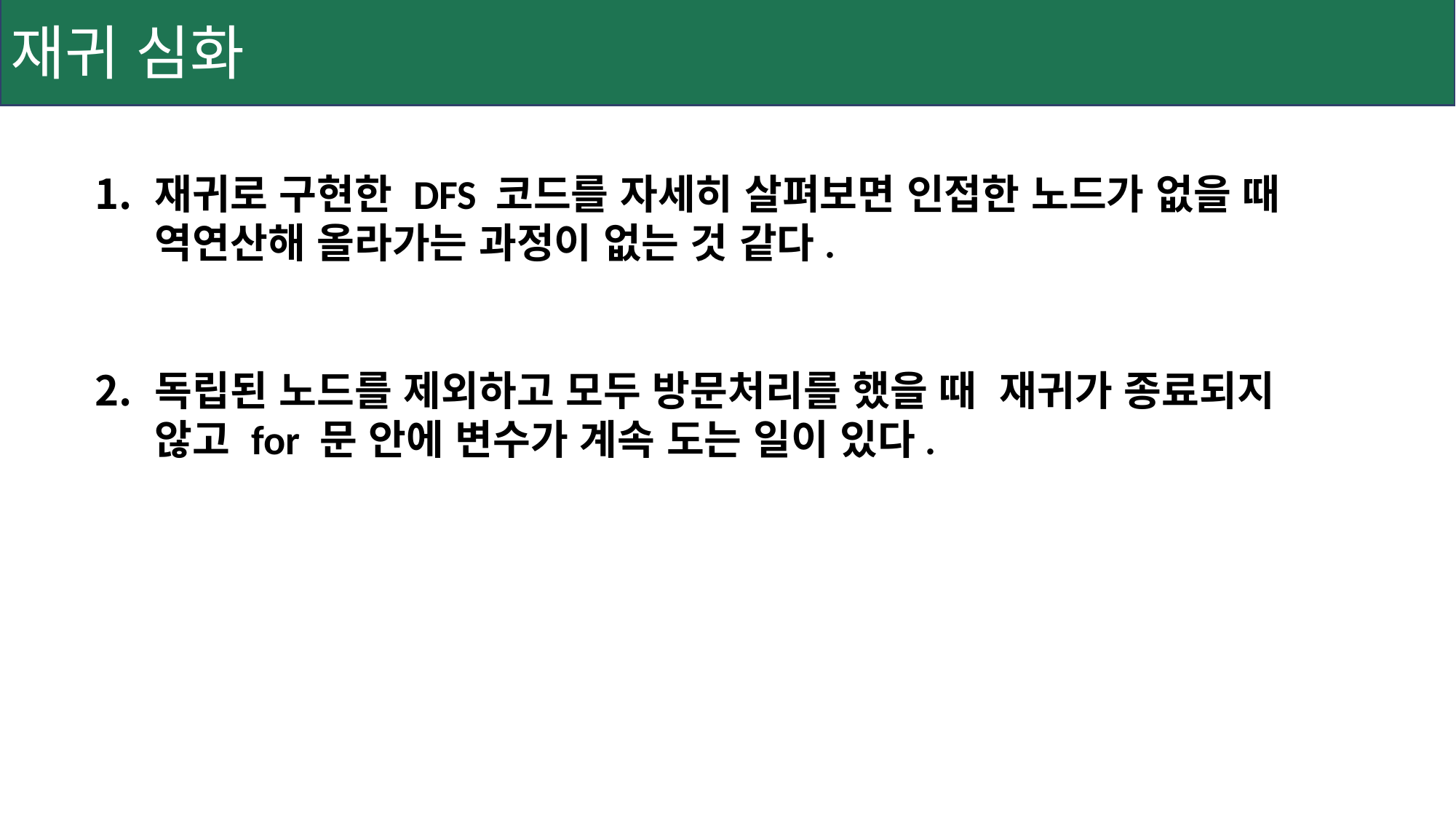

재귀 심화

재귀로 구현한 DFS 코드를 자세히 살펴보면 인접한 노드가 없을 때 역연산해 올라가는 과정이 없는 것 같다.

독립된 노드를 제외하고 모두 방문처리를 했을 때  재귀가 종료되지 않고 for 문 안에 변수가 계속 도는 일이 있다.